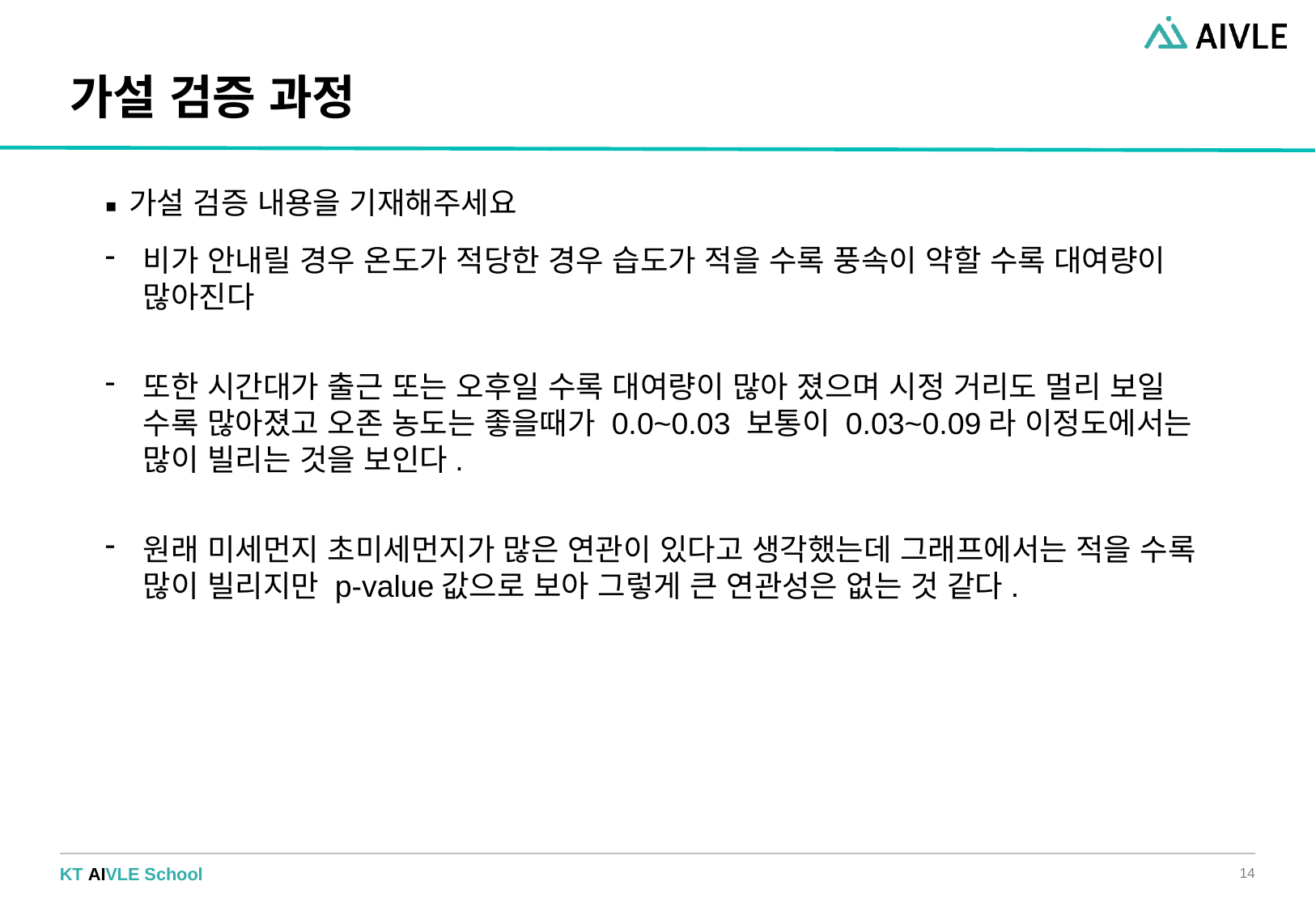

# 가설 검증 과정
가설 검증 내용을 기재해주세요
비가 안내릴 경우 온도가 적당한 경우 습도가 적을 수록 풍속이 약할 수록 대여량이 많아진다

또한 시간대가 출근 또는 오후일 수록 대여량이 많아 졌으며 시정 거리도 멀리 보일 수록 많아졌고 오존 농도는 좋을때가 0.0~0.03 보통이 0.03~0.09라 이정도에서는 많이 빌리는 것을 보인다.

원래 미세먼지 초미세먼지가 많은 연관이 있다고 생각했는데 그래프에서는 적을 수록 많이 빌리지만 p-value값으로 보아 그렇게 큰 연관성은 없는 것 같다.